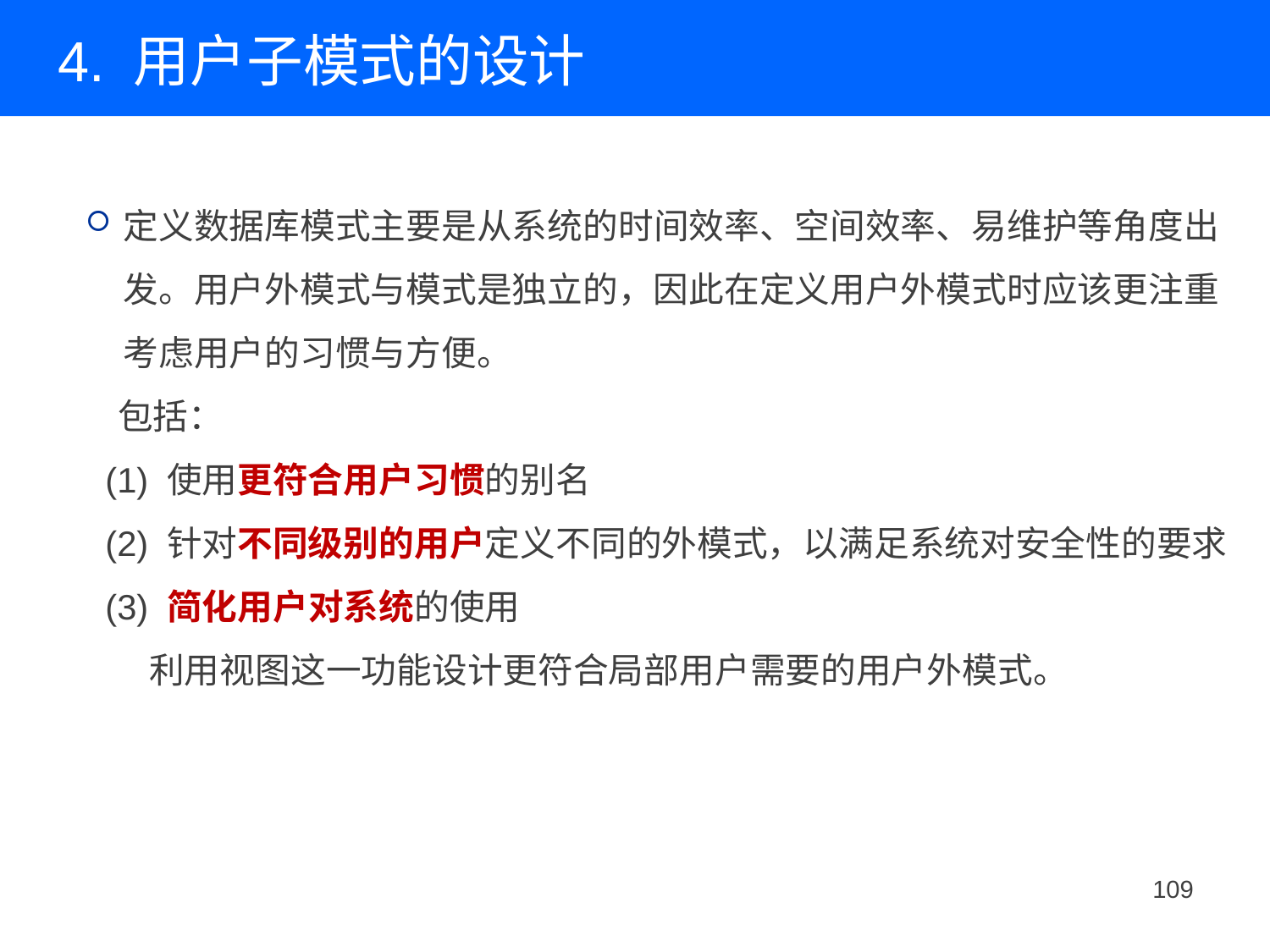

# 4. 用户子模式的设计
定义数据库模式主要是从系统的时间效率、空间效率、易维护等角度出发。用户外模式与模式是独立的，因此在定义用户外模式时应该更注重考虑用户的习惯与方便。
   包括：
  (1) 使用更符合用户习惯的别名
  (2) 针对不同级别的用户定义不同的外模式，以满足系统对安全性的要求
  (3) 简化用户对系统的使用
       利用视图这一功能设计更符合局部用户需要的用户外模式。
109